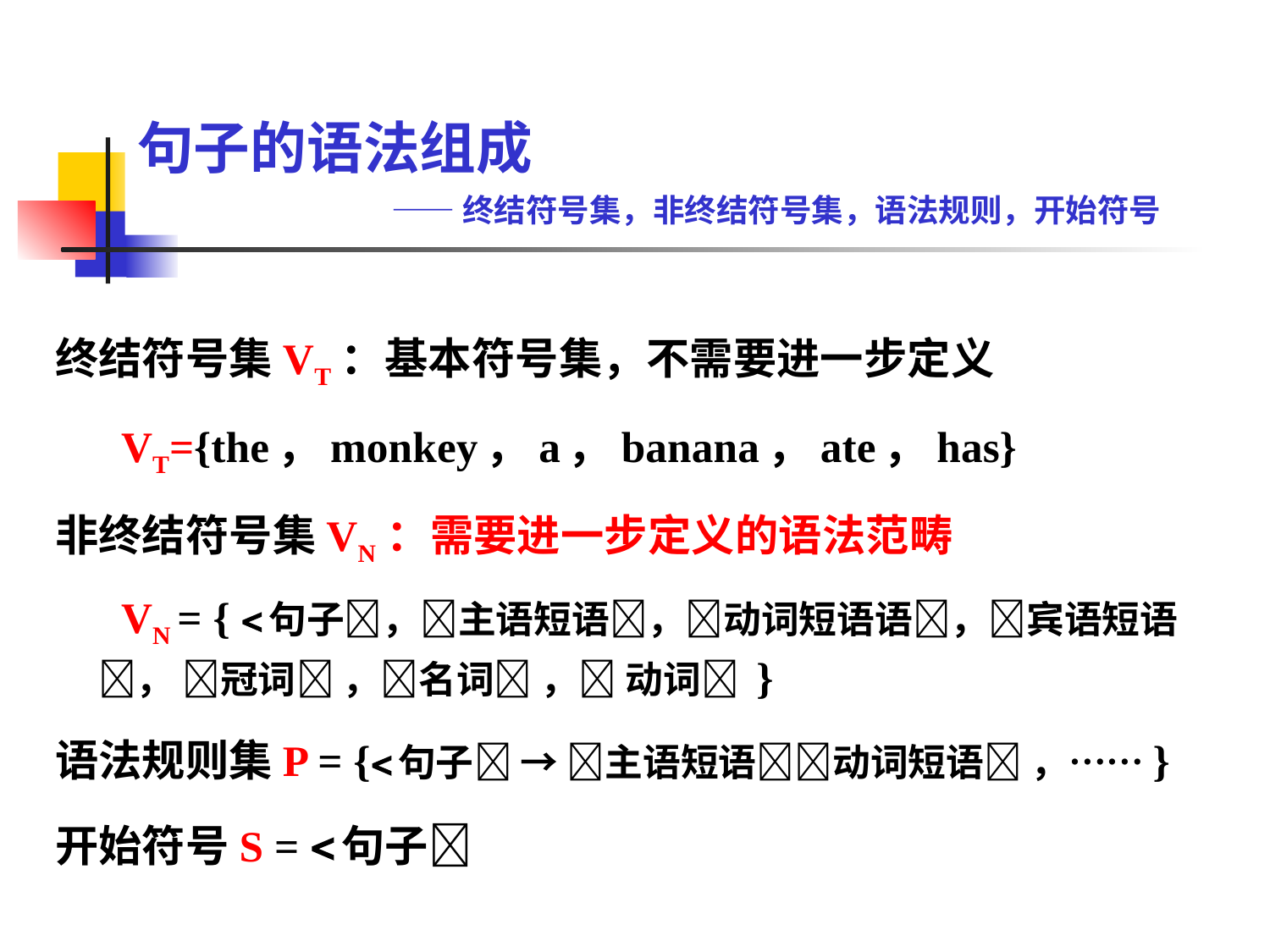

句子的语法组成
		——终结符号集，非终结符号集，语法规则，开始符号
终结符号集VT ：基本符号集，不需要进一步定义
      VT={the，monkey，a，banana，ate，has}
非终结符号集VN ：需要进一步定义的语法范畴
      VN = { <句子>，<主语短语>，<动词短语语>，<宾语短语>， <冠词> ，<名词> ，< 动词> }
语法规则集P = {<句子> → <主语短语><动词短语> ，……}
开始符号S = <句子>